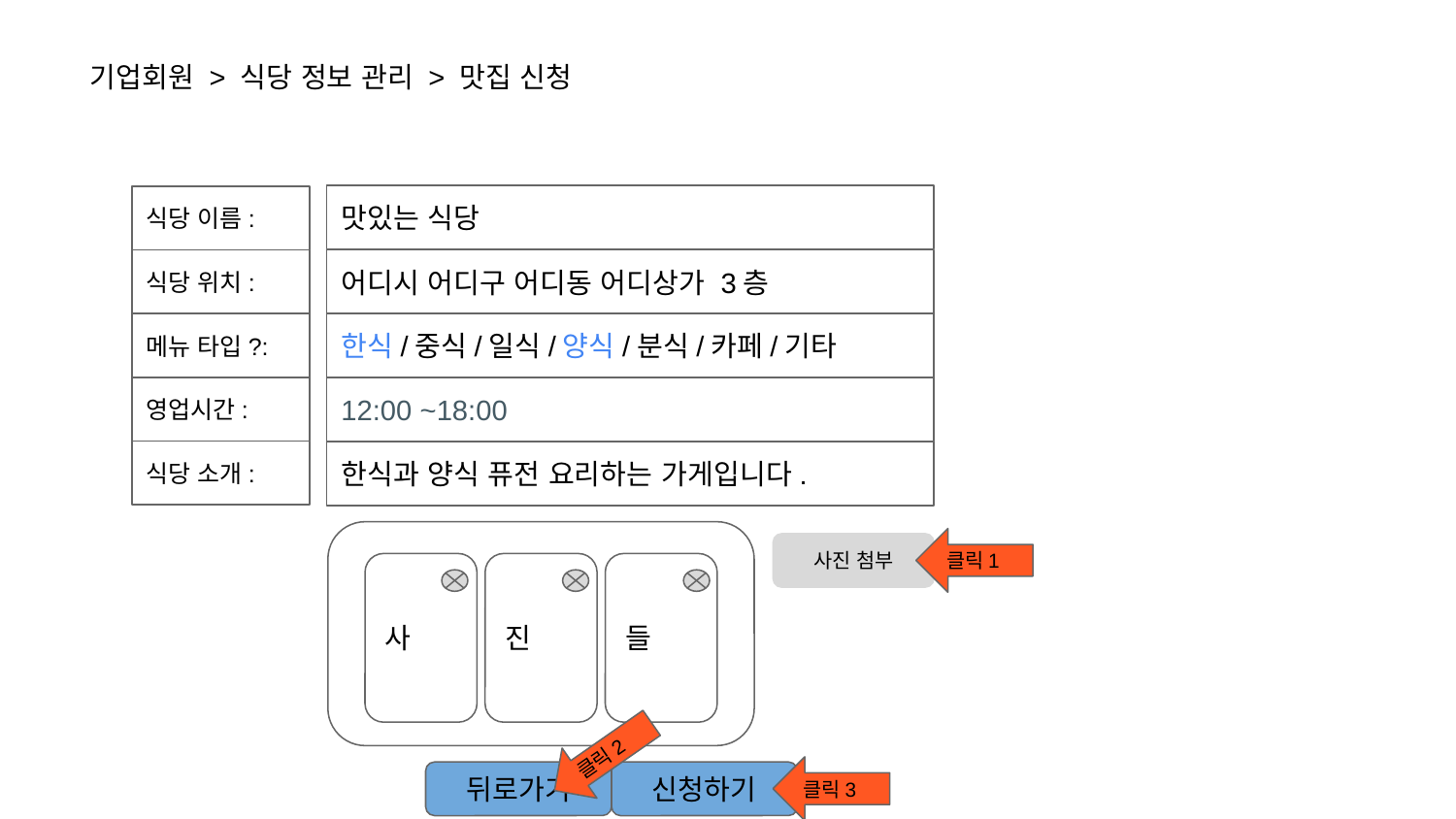

기업회원 > 식당 정보 관리 > 맛집 신청
맛있는 식당
식당 이름:
식당 위치:
어디시 어디구 어디동 어디상가 3층
메뉴 타입?:
한식/중식/일식/양식/분식/카페/기타
영업시간:
12:00 ~18:00
식당 소개:
한식과 양식 퓨전 요리하는 가게입니다.

클릭1
사진 첨부
사
진
들

클릭2
클릭3
뒤로가기
신청하기